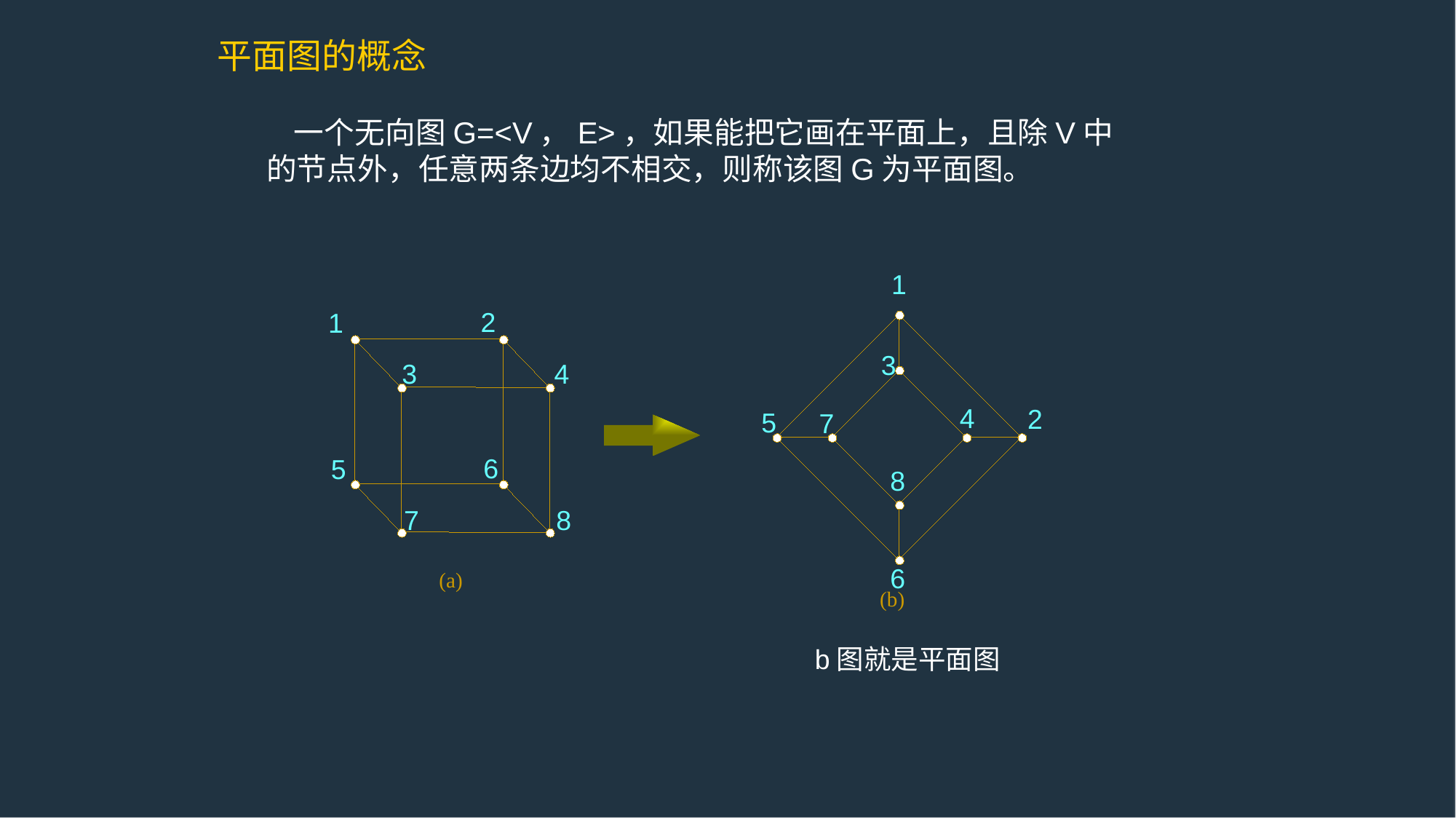

平面图的概念
   一个无向图G=<V，E>，如果能把它画在平面上，且除V中的节点外，任意两条边均不相交，则称该图G为平面图。

1
2
1

(b)

(a)
3
4
3
4
2
5
7

6
5
8
8
7
6
b图就是平面图